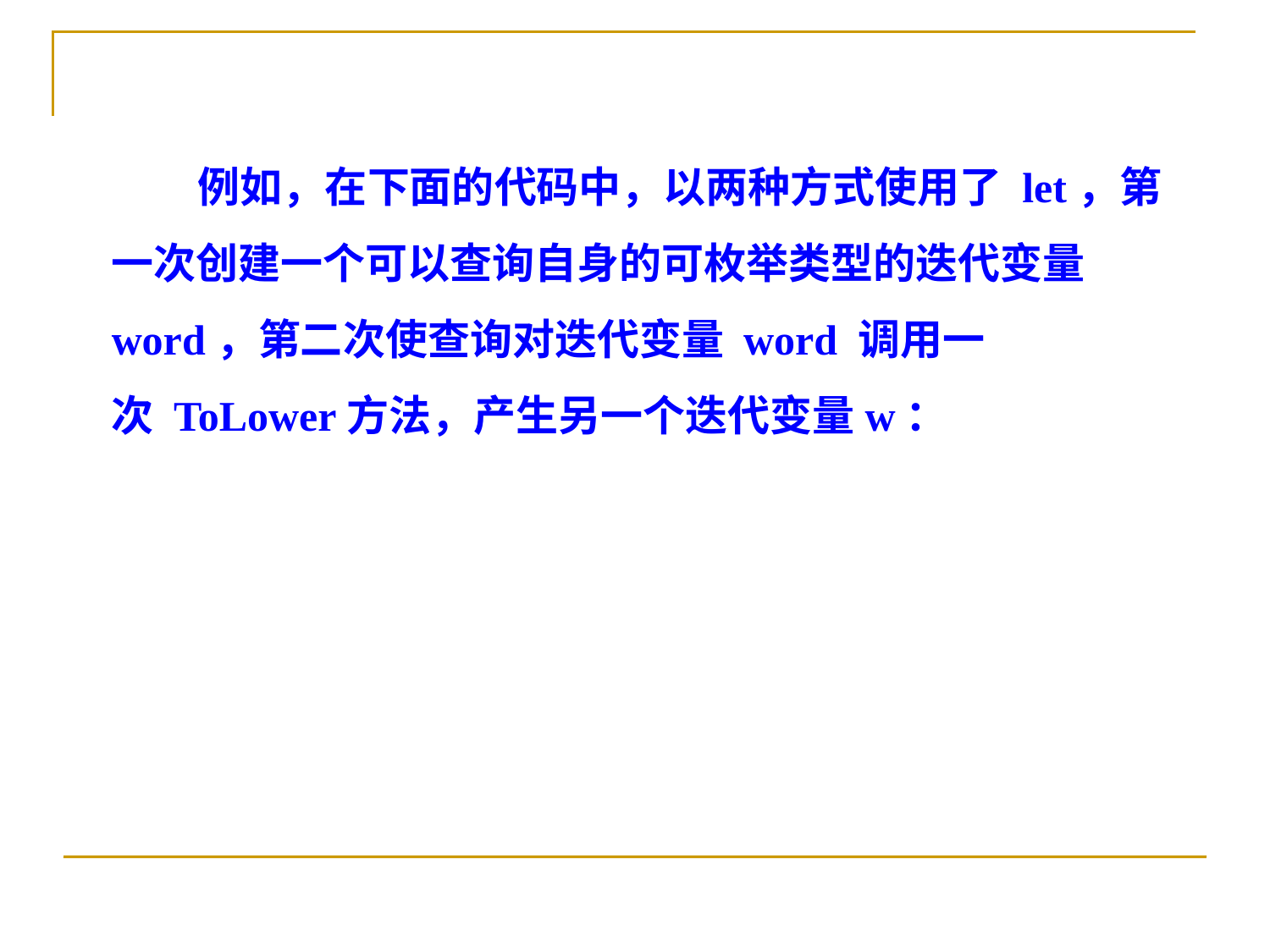

例如，在下面的代码中，以两种方式使用了 let，第一次创建一个可以查询自身的可枚举类型的迭代变量word，第二次使查询对迭代变量 word 调用一次 ToLower方法，产生另一个迭代变量w：